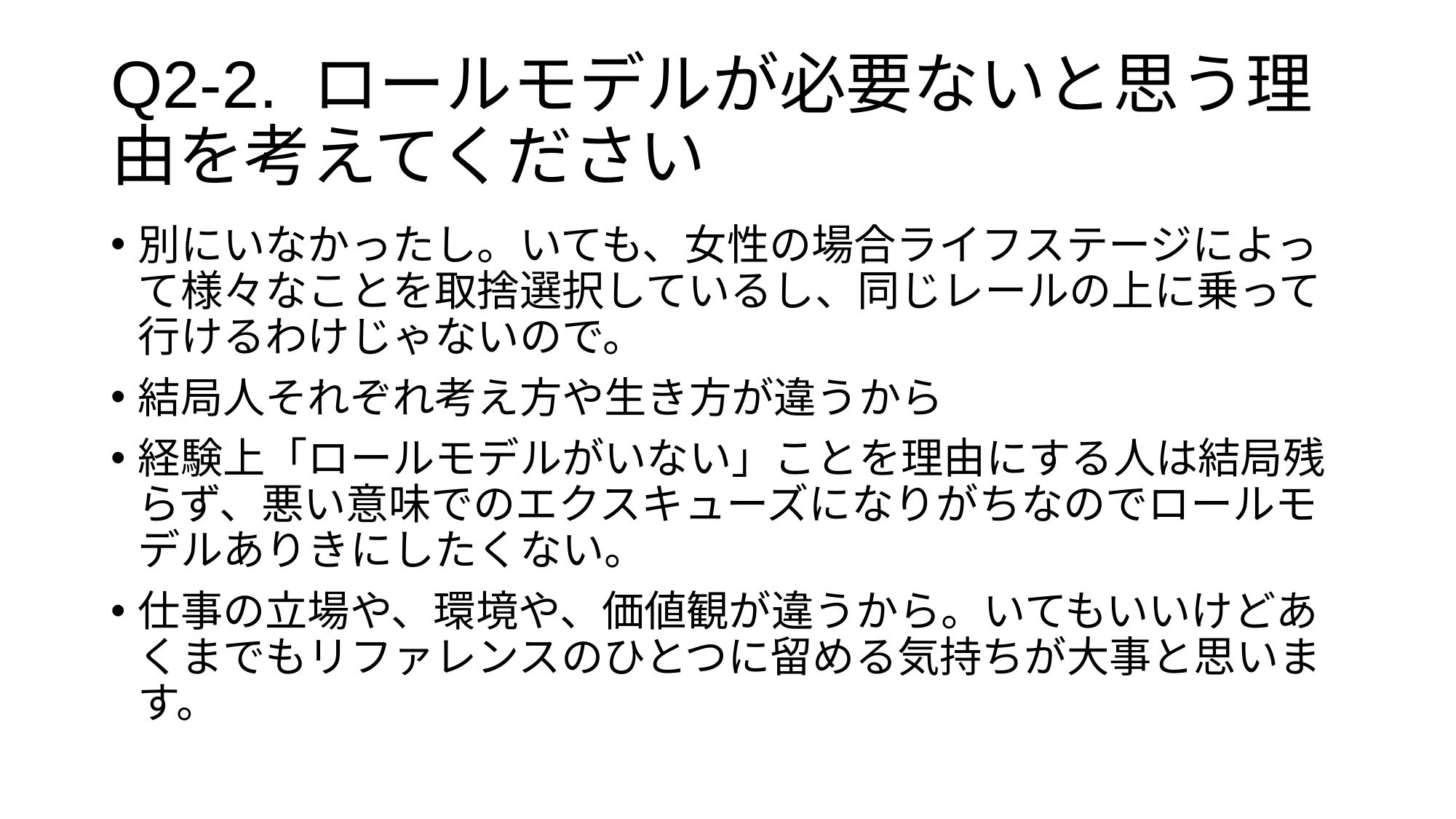

# Q2-2. ロールモデルが必要ないと思う理由を考えてください
別にいなかったし。いても、女性の場合ライフステージによって様々なことを取捨選択しているし、同じレールの上に乗って行けるわけじゃないので。
結局人それぞれ考え方や生き方が違うから
経験上「ロールモデルがいない」ことを理由にする人は結局残らず、悪い意味でのエクスキューズになりがちなのでロールモデルありきにしたくない。
仕事の立場や、環境や、価値観が違うから。いてもいいけどあくまでもリファレンスのひとつに留める気持ちが大事と思います。